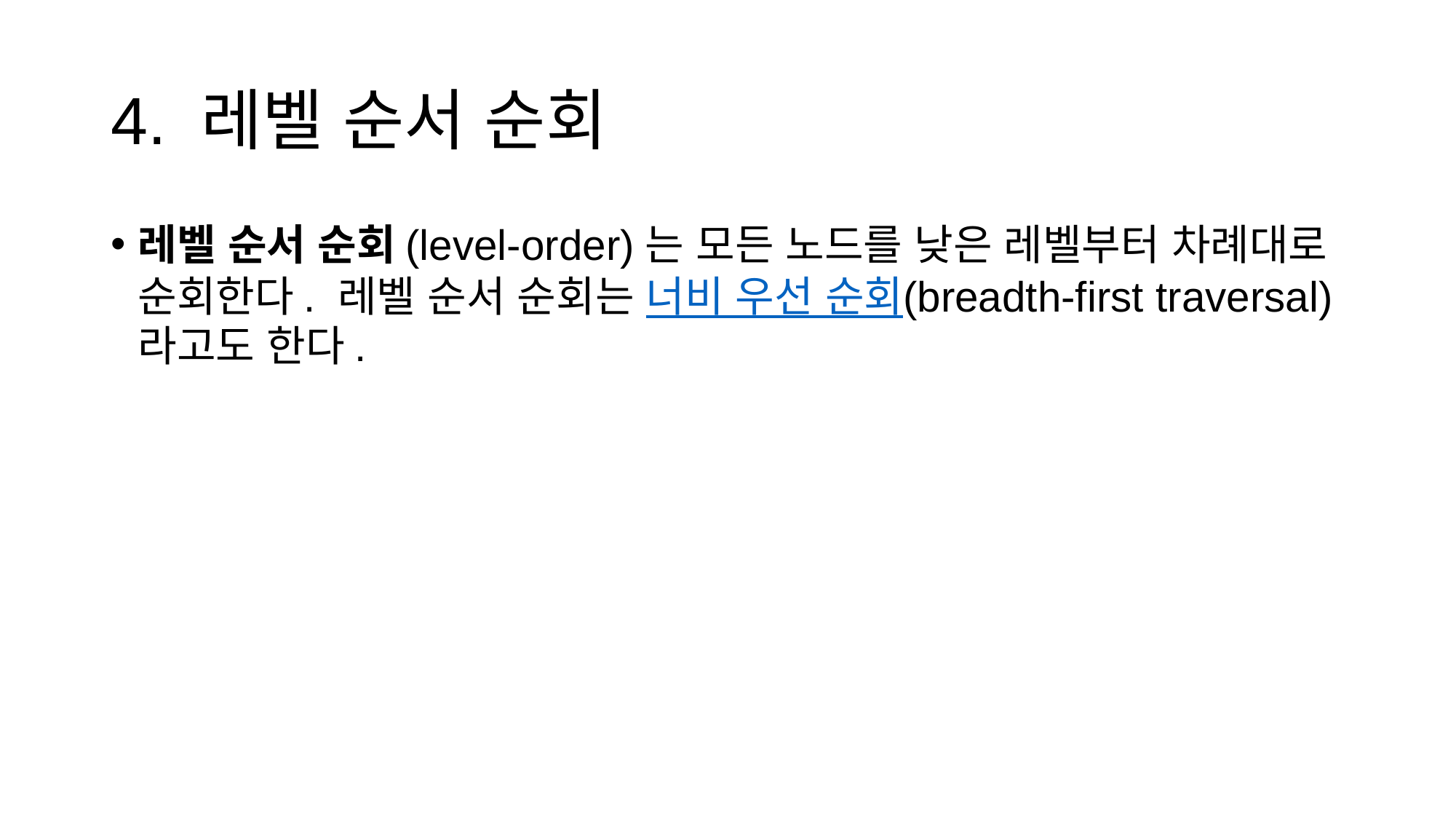

# 4. 레벨 순서 순회
레벨 순서 순회(level-order)는 모든 노드를 낮은 레벨부터 차례대로 순회한다. 레벨 순서 순회는 너비 우선 순회(breadth-first traversal)라고도 한다.